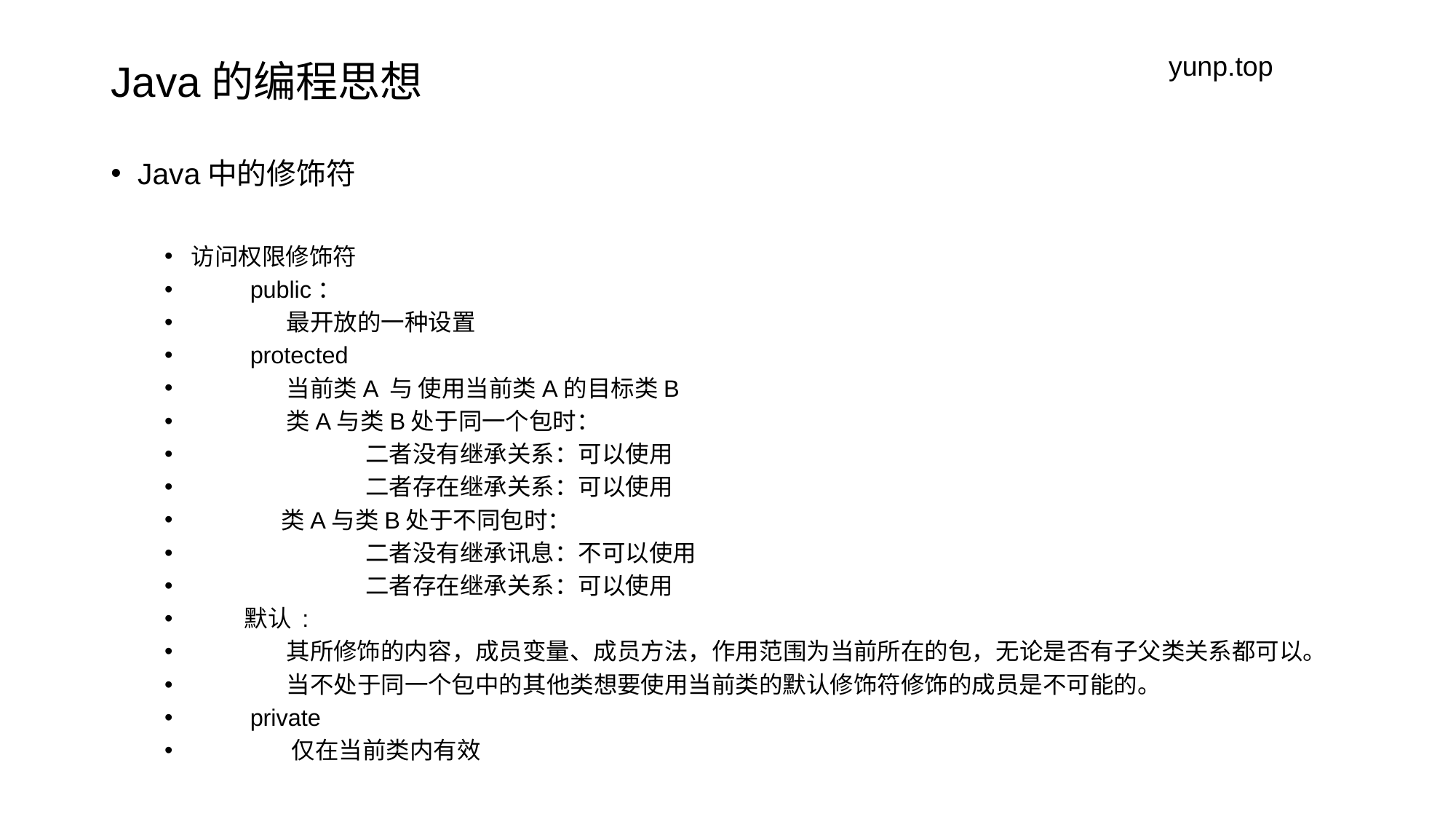

# Java的编程思想
yunp.top
Java中的修饰符

访问权限修饰符
         public：
                 最开放的一种设置
         protected
                 当前类A 与 使用当前类A的目标类B
                 类A与类B处于同一个包时：
                                二者没有继承关系：可以使用
                                二者存在继承关系：可以使用
                类A与类B处于不同包时：
                                二者没有继承讯息：不可以使用
                                二者存在继承关系：可以使用
         默认 :
                 其所修饰的内容，成员变量、成员方法，作用范围为当前所在的包，无论是否有子父类关系都可以。
                 当不处于同一个包中的其他类想要使用当前类的默认修饰符修饰的成员是不可能的。
         private
                  仅在当前类内有效